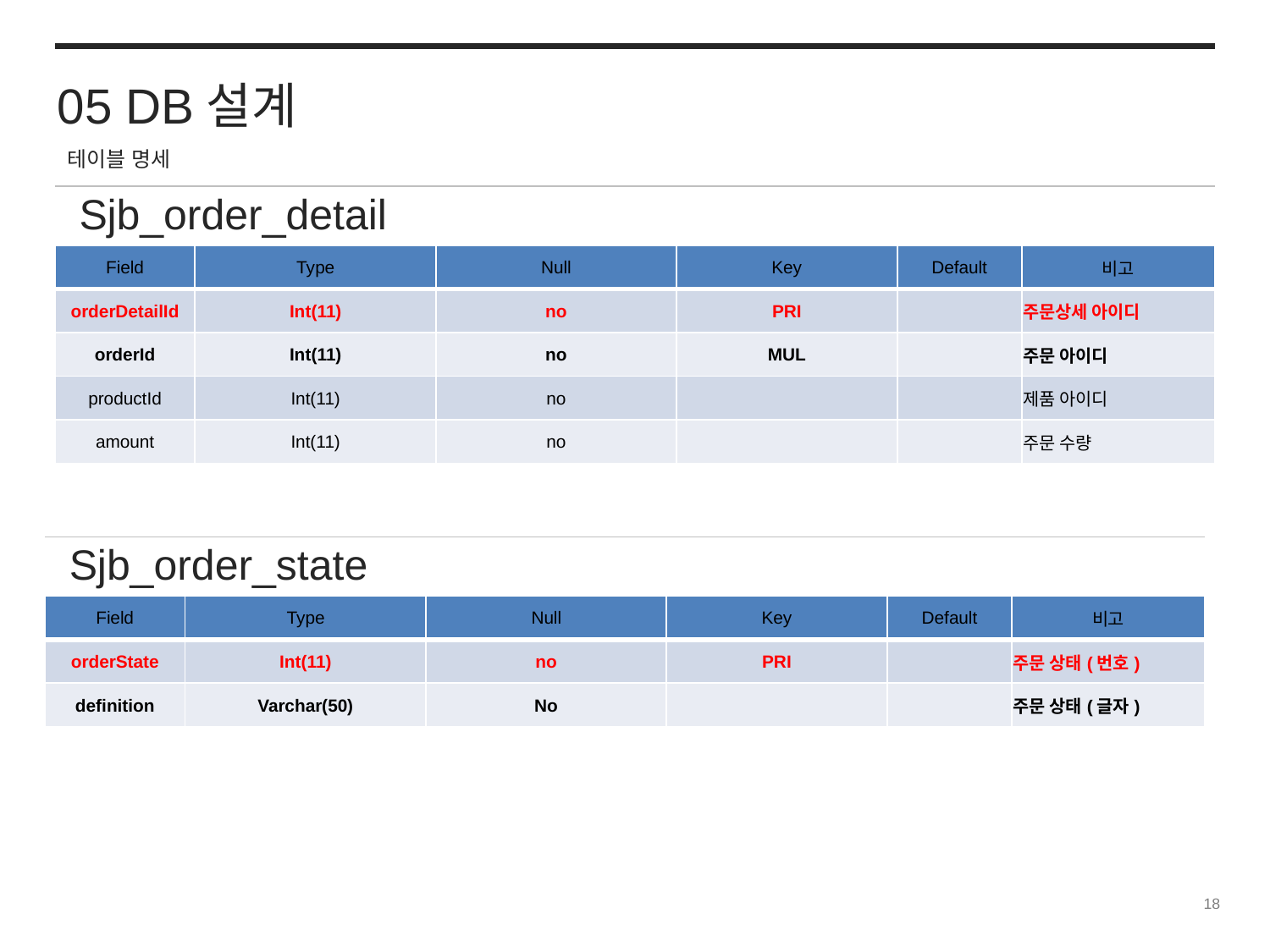

05 DB설계
테이블 명세
 Sjb_order_detail
| Field | Type | Null | Key | Default | 비고 |
| --- | --- | --- | --- | --- | --- |
| orderDetailId | Int(11) | no | PRI |  | 주문상세 아이디 |
| orderId | Int(11) | no | MUL |  | 주문 아이디 |
| productId | Int(11) | no |  |  | 제품 아이디 |
| amount | Int(11) | no |  |  | 주문 수량 |
 Sjb_order_state
| Field | Type | Null | Key | Default | 비고 |
| --- | --- | --- | --- | --- | --- |
| orderState | Int(11) | no | PRI |  | 주문 상태(번호) |
| definition | Varchar(50) | No |  |  | 주문 상태(글자) |